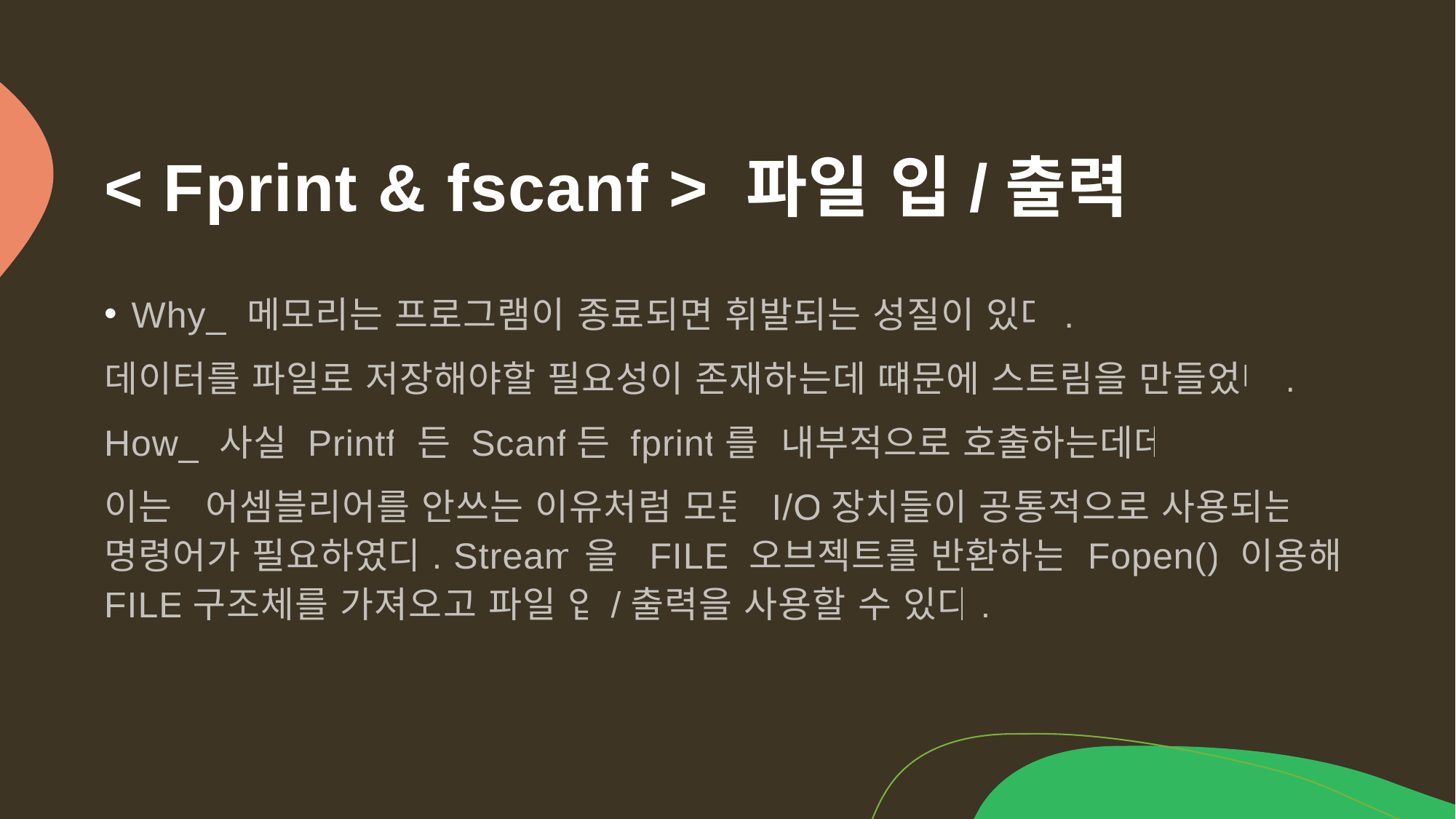

# < Fprint & fscanf > 파일 입/출력
Why_ 메모리는 프로그램이 종료되면 휘발되는 성질이 있다.
데이터를 파일로 저장해야할 필요성이 존재하는데 떄문에 스트림을 만들었다.
How_ 사실 Printf 든 Scanf든 fprint를  내부적으로 호출하는데데
이는   어셈블리어를 안쓰는 이유처럼 모든 I/O장치들이 공통적으로 사용되는 명령어가 필요하였다. Stream을  FILE 오브젝트를 반환하는 Fopen() 이용해 FILE구조체를 가져오고 파일 입/출력을 사용할 수 있다.